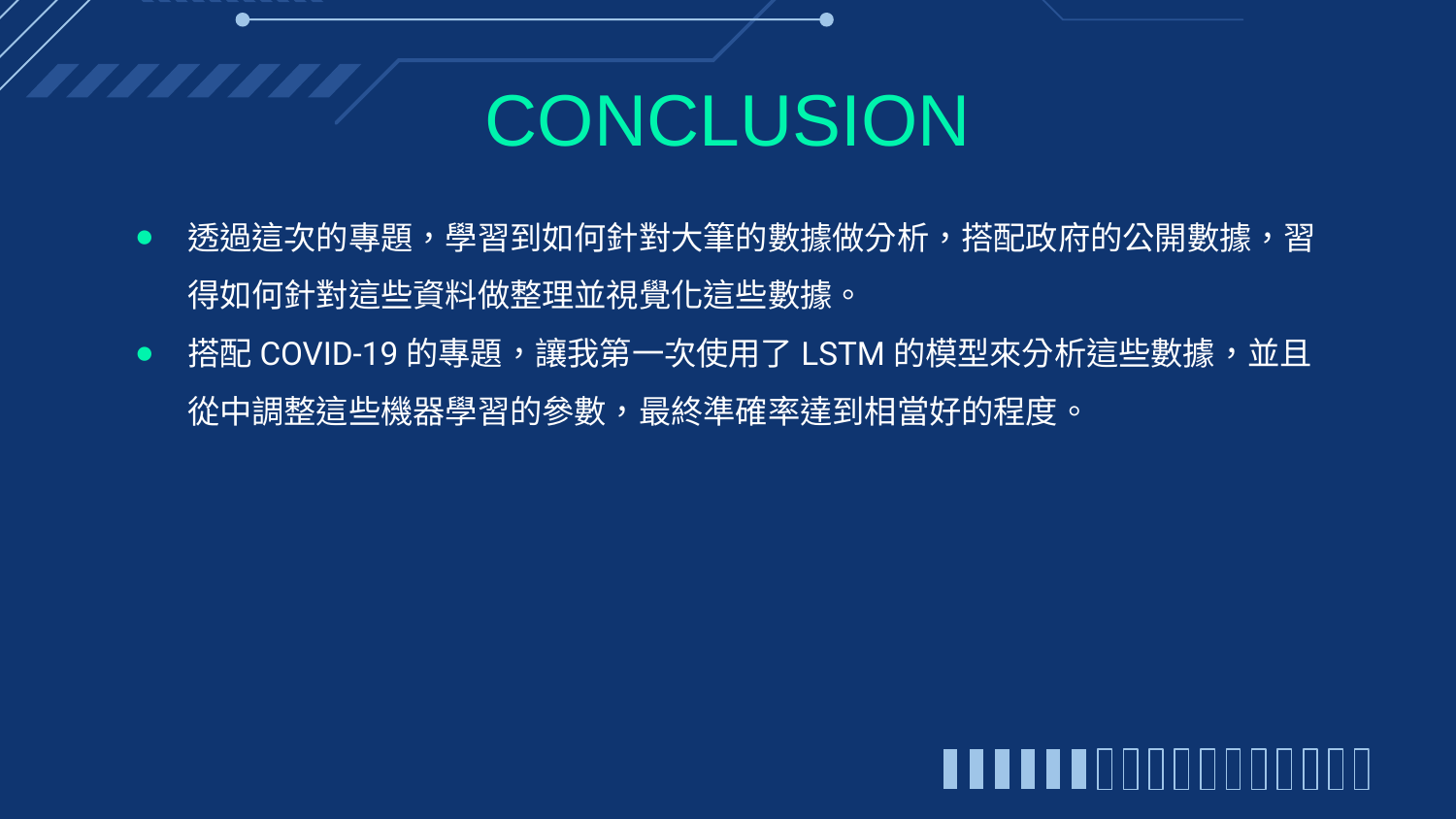

# CONCLUSION
透過這次的專題，學習到如何針對大筆的數據做分析，搭配政府的公開數據，習得如何針對這些資料做整理並視覺化這些數據。
搭配COVID-19的專題，讓我第一次使用了LSTM的模型來分析這些數據，並且從中調整這些機器學習的參數，最終準確率達到相當好的程度。